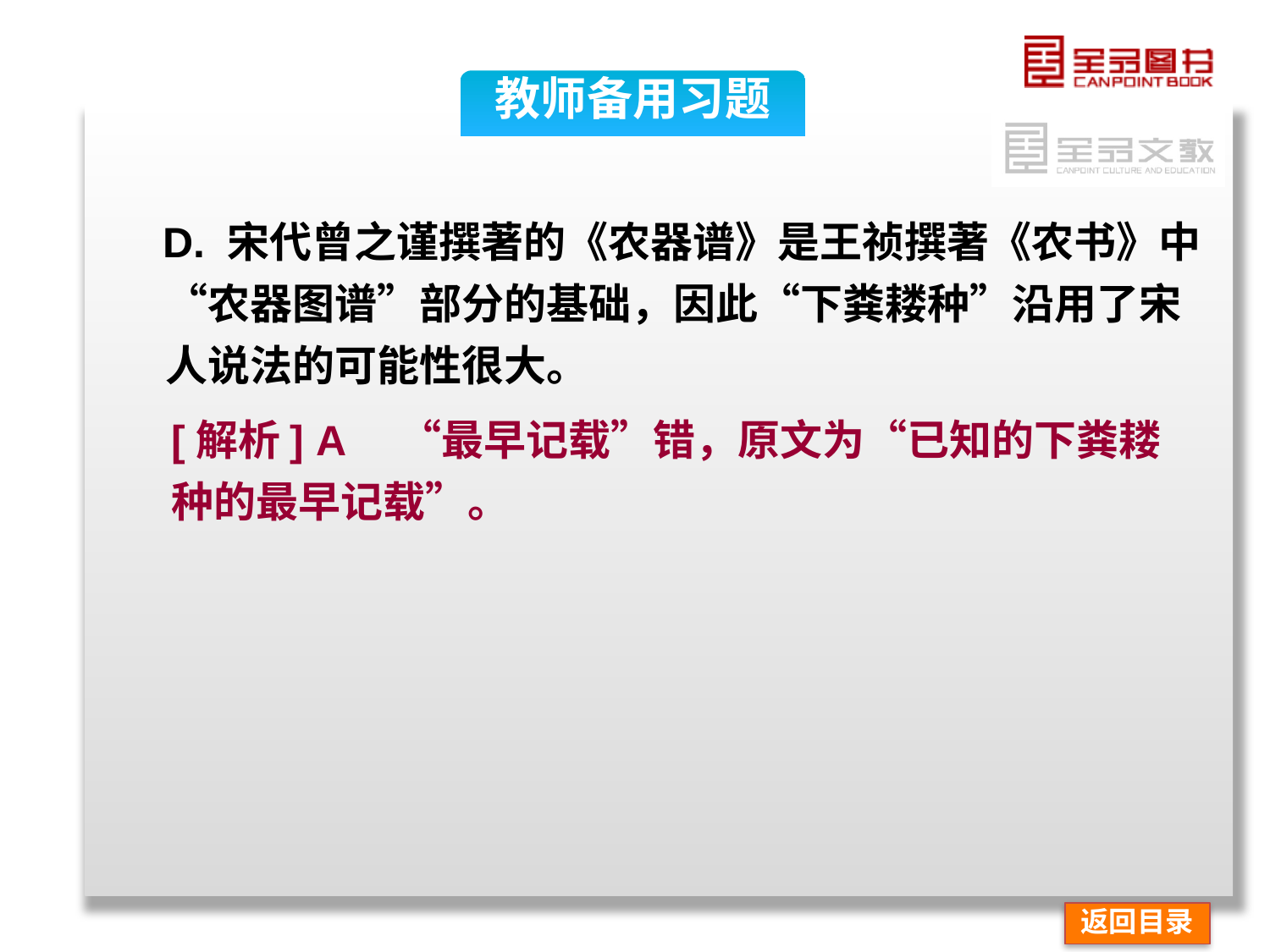

教师备用习题
D. 宋代曾之谨撰著的《农器谱》是王祯撰著《农书》中“农器图谱”部分的基础，因此“下粪耧种”沿用了宋人说法的可能性很大。
[解析] A　“最早记载”错，原文为“已知的下粪耧种的最早记载”。
返回目录